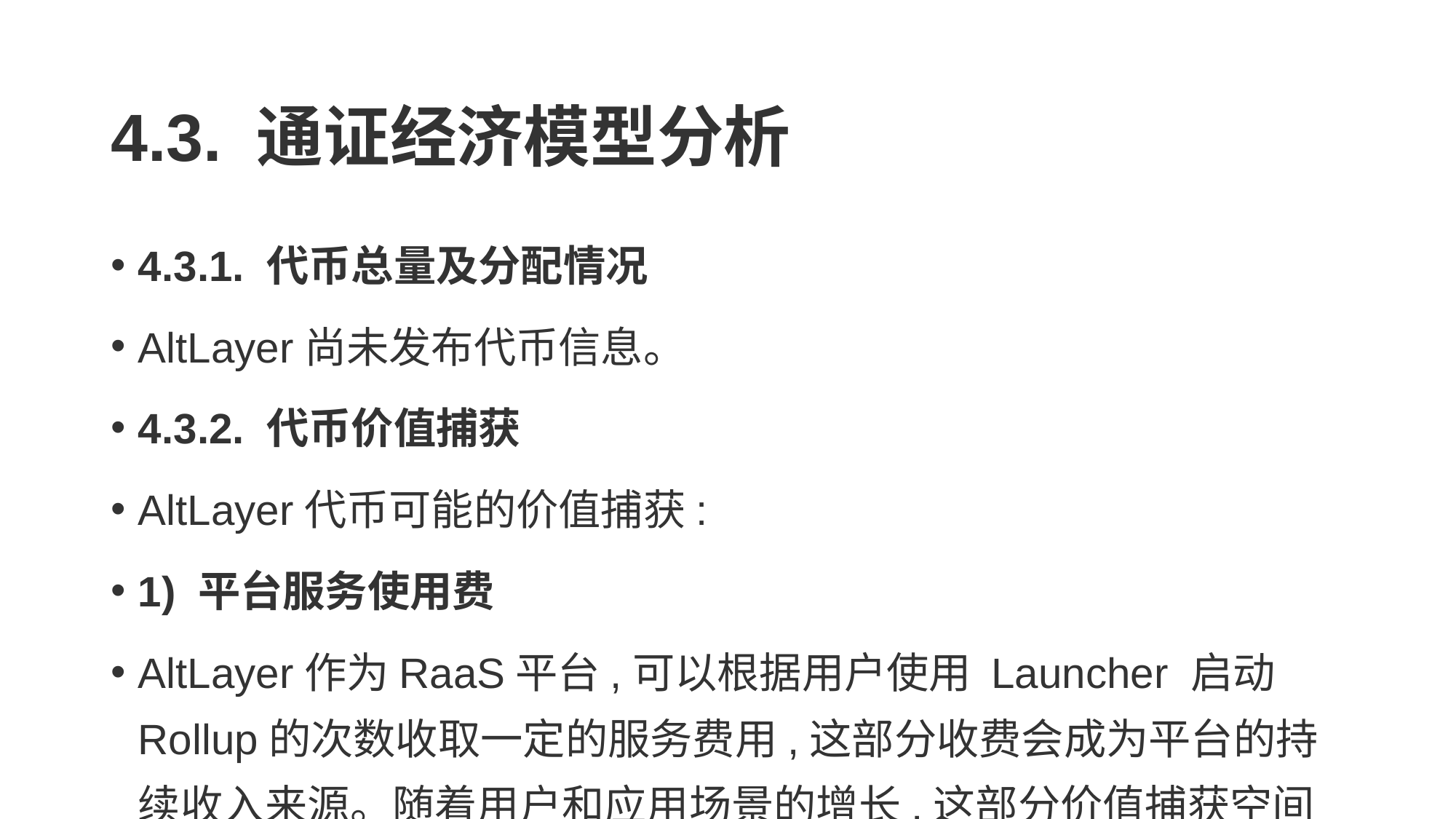

# 4.3. 通证经济模型分析
4.3.1. 代币总量及分配情况
AltLayer尚未发布代币信息。
4.3.2. 代币价值捕获
AltLayer代币可能的价值捕获:
1) 平台服务使用费
AltLayer作为RaaS平台,可以根据用户使用 Launcher 启动 Rollup的次数收取一定的服务费用,这部分收费会成为平台的持续收入来源。随着用户和应用场景的增长,这部分价值捕获空间会不断扩大。
2) 协调节点的质押和奖励
在AltLayer的Beacon链上,运行排序节点需要质押原生代币。同时,诚实排序的节点可以通过出块和收费获得奖励。这将激励更多节点加入共识,也会产生持续的代币需求。